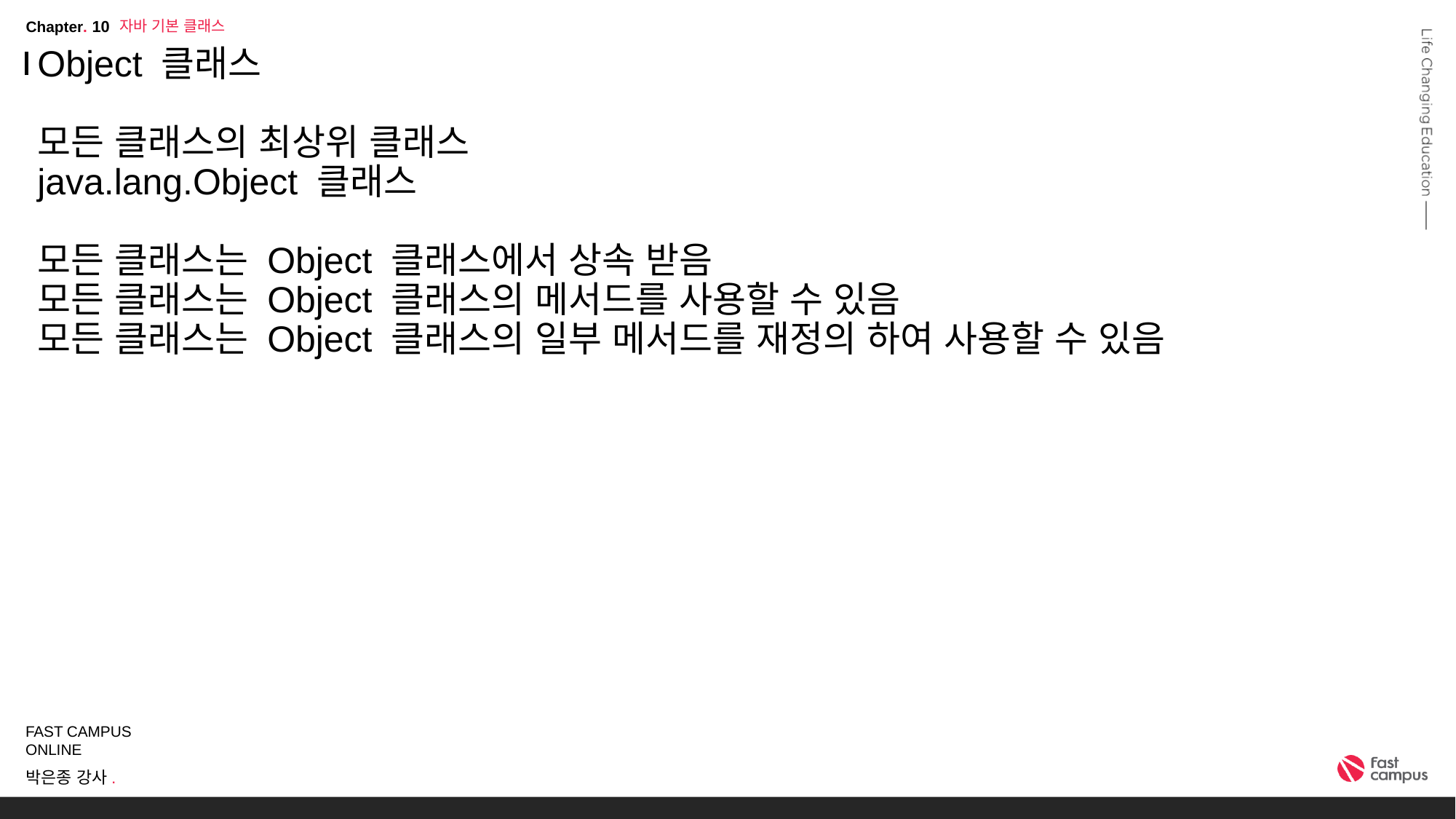

자바 기본 클래스
10
# Object 클래스 모든 클래스의 최상위 클래스 java.lang.Object 클래스 모든 클래스는 Object 클래스에서 상속 받음 모든 클래스는 Object 클래스의 메서드를 사용할 수 있음 모든 클래스는 Object 클래스의 일부 메서드를 재정의 하여 사용할 수 있음